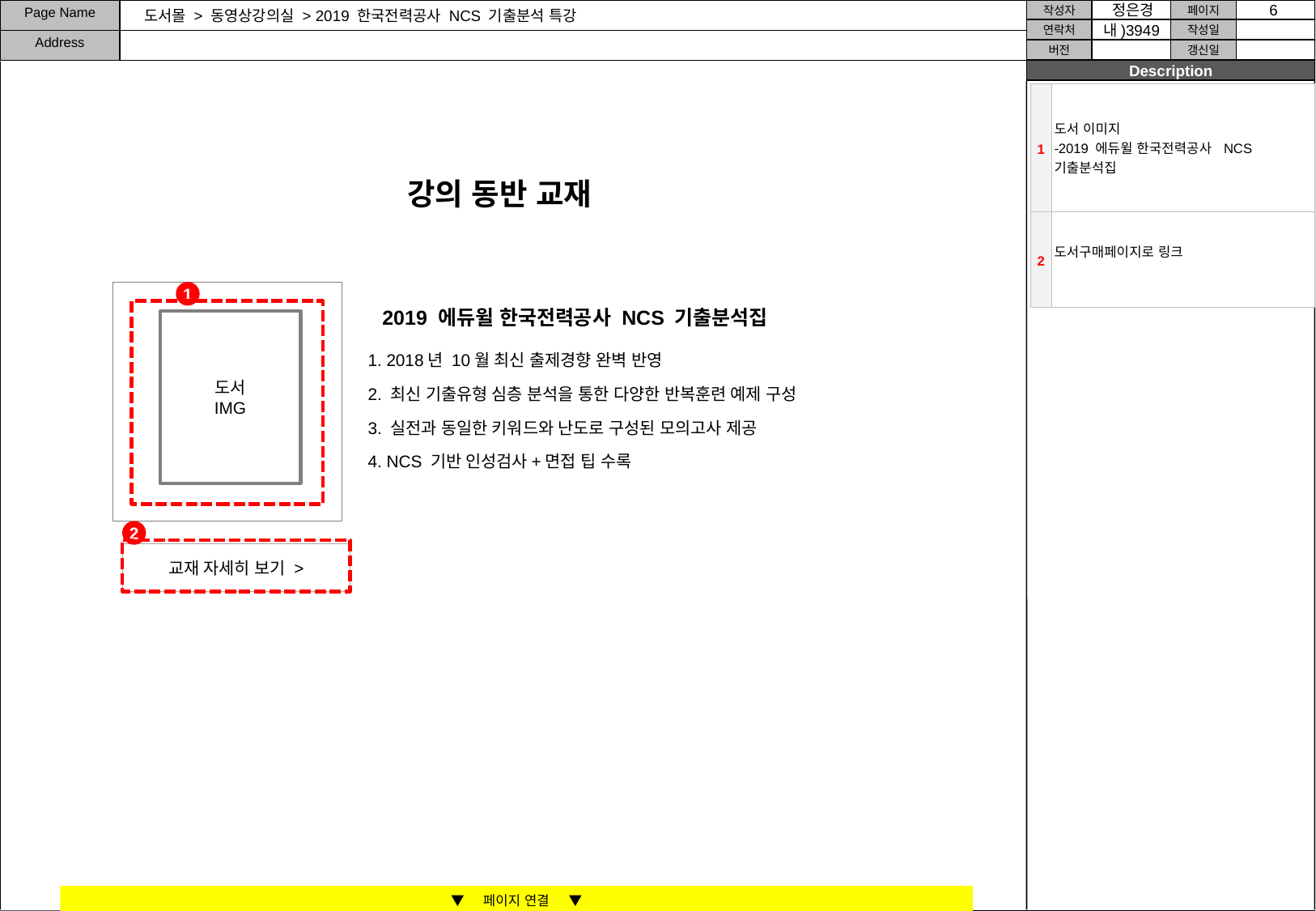

도서몰 > 동영상강의실 > 2019 한국전력공사 NCS 기출분석 특강
#
| 1 | 도서 이미지 -2019 에듀윌 한국전력공사 NCS 기출분석집 |
| --- | --- |
| 2 | 도서구매페이지로 링크 |
강의 동반 교재

1
2019 에듀윌 한국전력공사 NCS 기출분석집

도서
IMG
1. 2018년 10월 최신 출제경향 완벽 반영
2. 최신 기출유형 심층 분석을 통한 다양한 반복훈련 예제 구성
3. 실전과 동일한 키워드와 난도로 구성된 모의고사 제공
4. NCS 기반 인성검사+면접 팁 수록
2

교재 자세히 보기 >
▼    페이지 연결     ▼